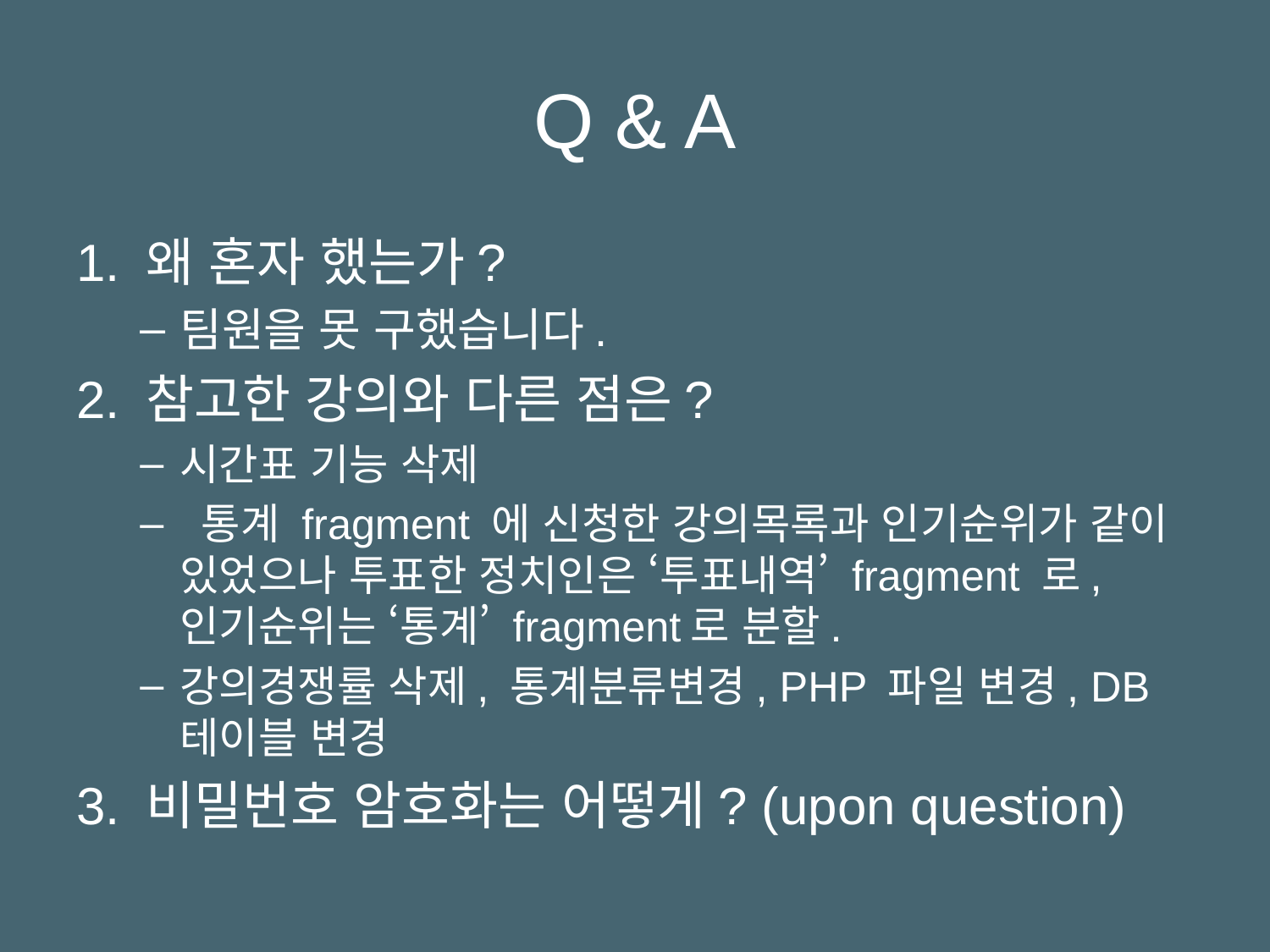

# Q & A
1. 왜 혼자 했는가?
팀원을 못 구했습니다.
2. 참고한 강의와 다른 점은?
시간표 기능 삭제
 통계 fragment 에 신청한 강의목록과 인기순위가 같이 있었으나 투표한 정치인은 ‘투표내역’ fragment 로, 인기순위는 ‘통계’ fragment로 분할.
강의경쟁률 삭제, 통계분류변경, PHP 파일 변경, DB 테이블 변경
3. 비밀번호 암호화는 어떻게? (upon question)